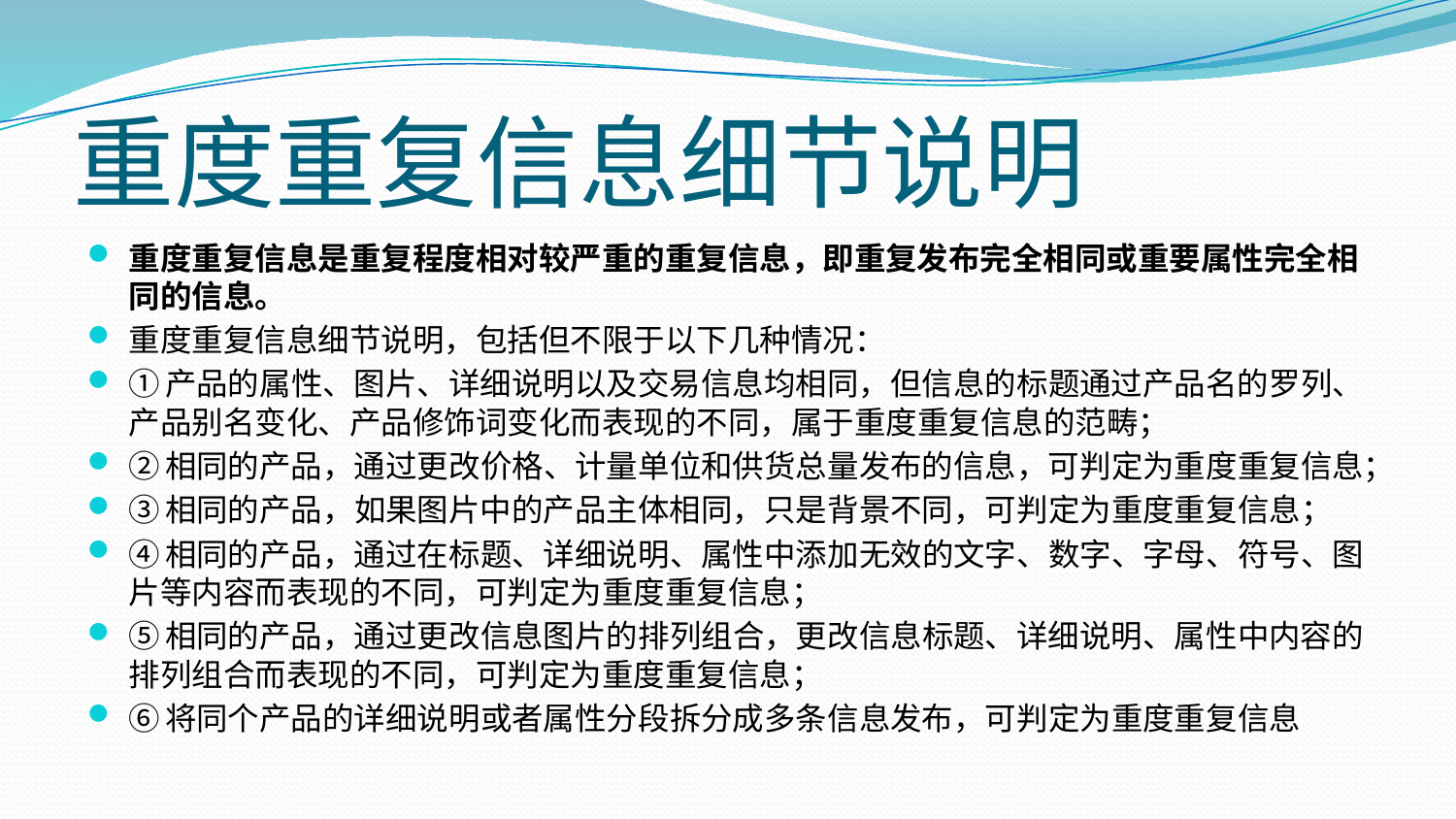

# 重度重复信息细节说明
重度重复信息是重复程度相对较严重的重复信息，即重复发布完全相同或重要属性完全相同的信息。
重度重复信息细节说明，包括但不限于以下几种情况：
①产品的属性、图片、详细说明以及交易信息均相同，但信息的标题通过产品名的罗列、产品别名变化、产品修饰词变化而表现的不同，属于重度重复信息的范畴；
②相同的产品，通过更改价格、计量单位和供货总量发布的信息，可判定为重度重复信息；
③相同的产品，如果图片中的产品主体相同，只是背景不同，可判定为重度重复信息；
④相同的产品，通过在标题、详细说明、属性中添加无效的文字、数字、字母、符号、图片等内容而表现的不同，可判定为重度重复信息；
⑤相同的产品，通过更改信息图片的排列组合，更改信息标题、详细说明、属性中内容的排列组合而表现的不同，可判定为重度重复信息；
⑥将同个产品的详细说明或者属性分段拆分成多条信息发布，可判定为重度重复信息